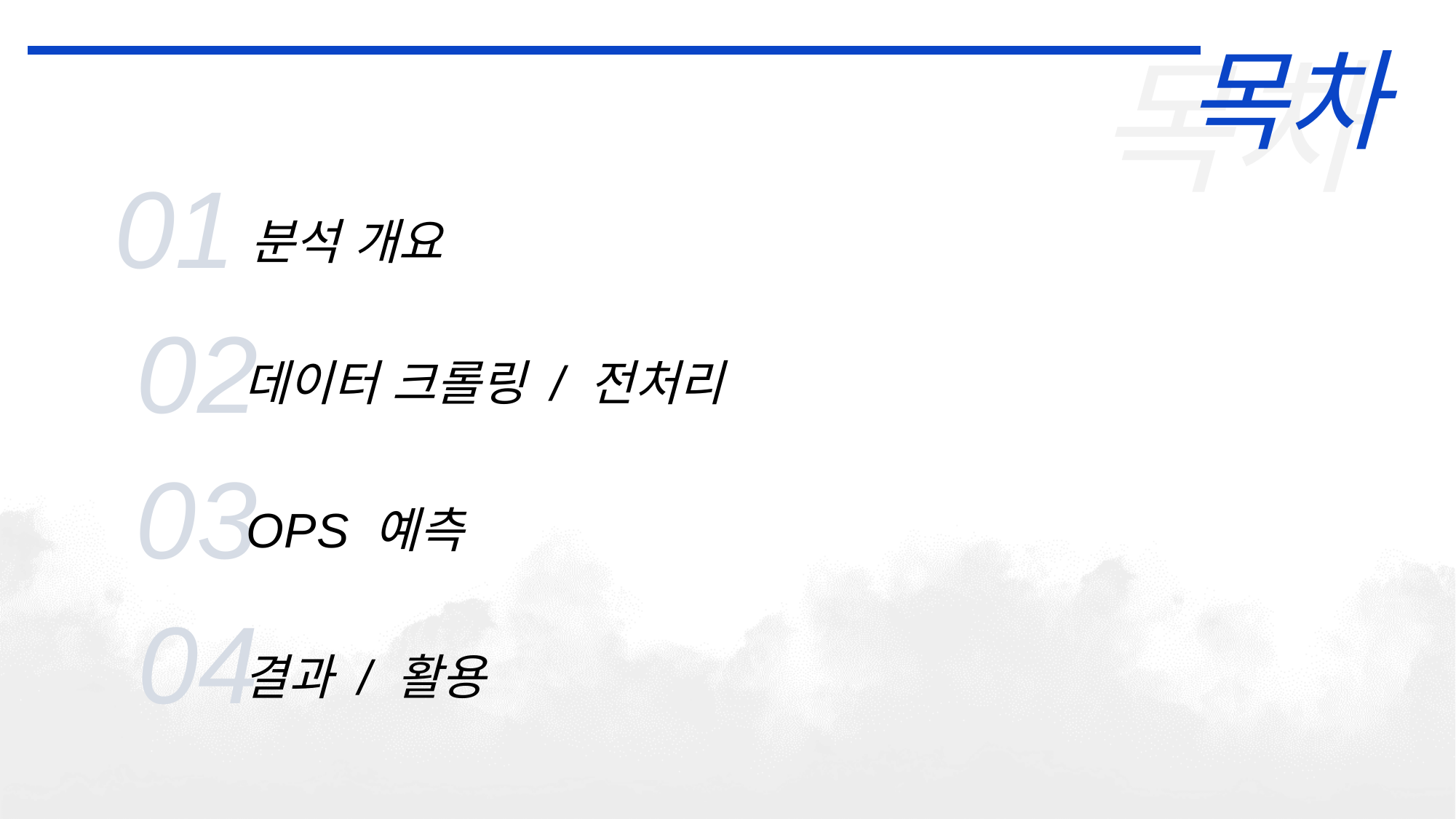

목차
목차
01
분석 개요
02
데이터 크롤링 / 전처리
03
OPS 예측
04
결과 / 활용